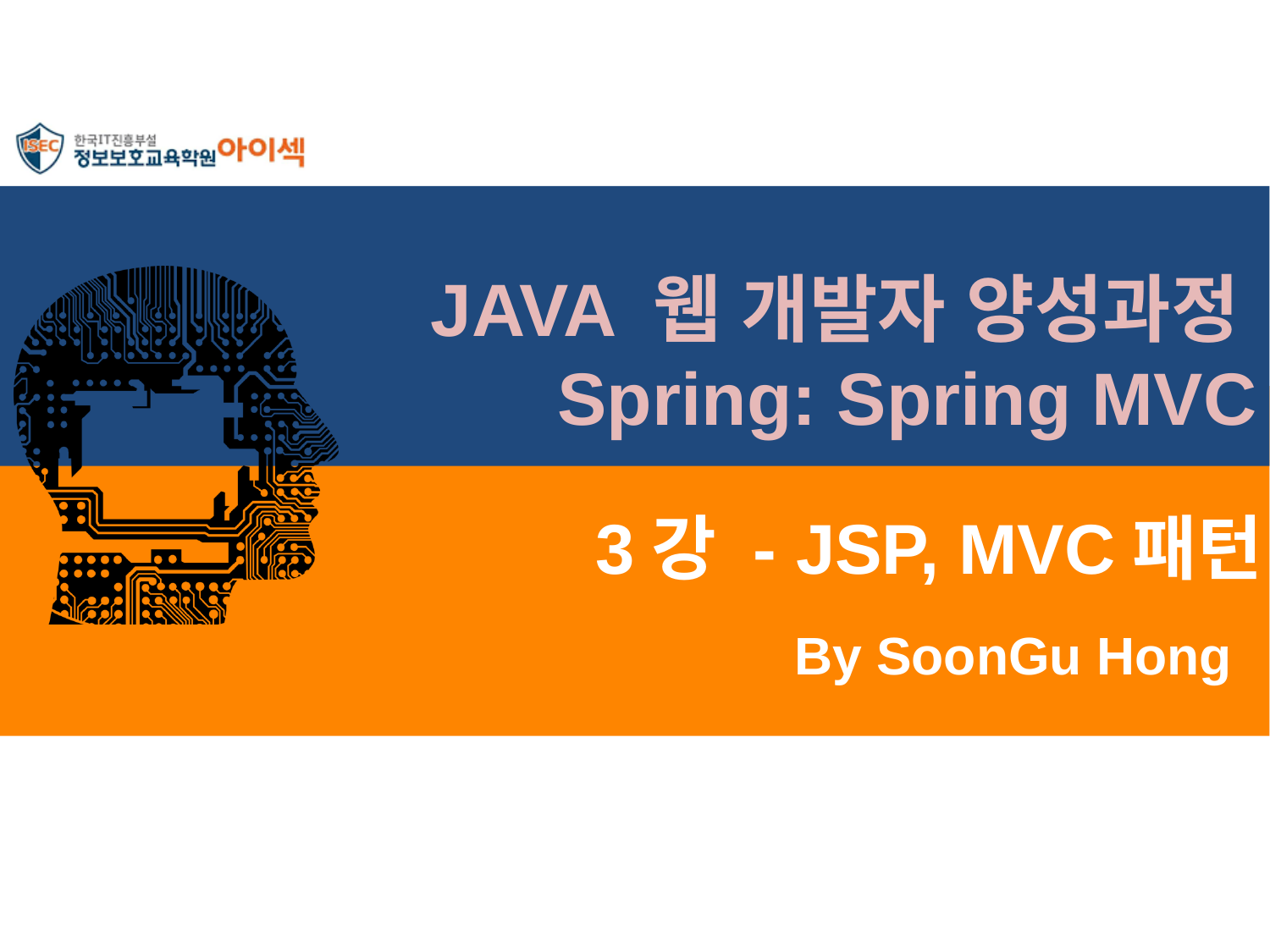

JAVA 웹 개발자 양성과정Spring: Spring MVC
# 3강 - JSP, MVC패턴
By SoonGu Hong